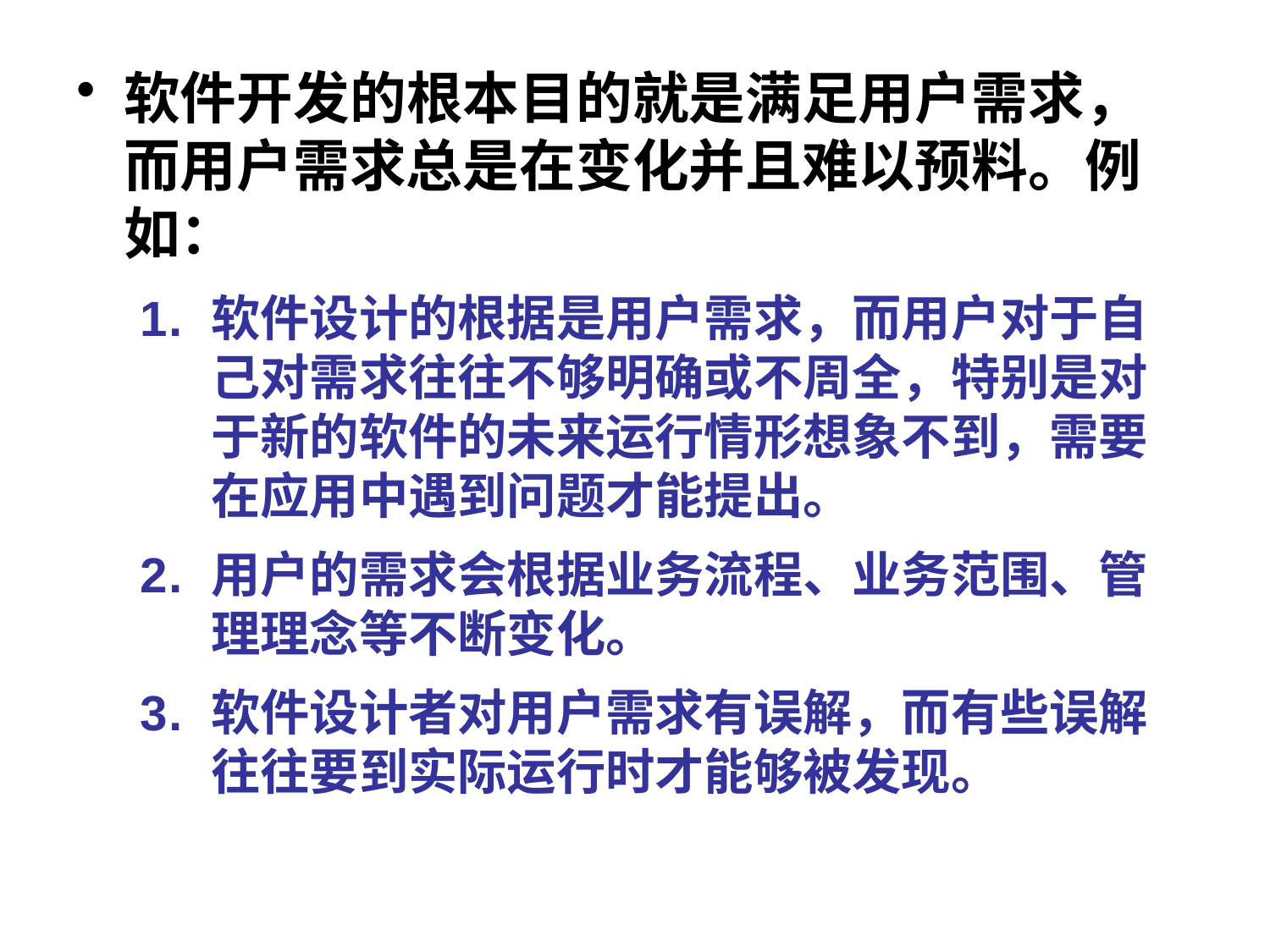

软件开发的根本目的就是满足用户需求，而用户需求总是在变化并且难以预料。例如：
软件设计的根据是用户需求，而用户对于自己对需求往往不够明确或不周全，特别是对于新的软件的未来运行情形想象不到，需要在应用中遇到问题才能提出。
用户的需求会根据业务流程、业务范围、管理理念等不断变化。
软件设计者对用户需求有误解，而有些误解往往要到实际运行时才能够被发现。